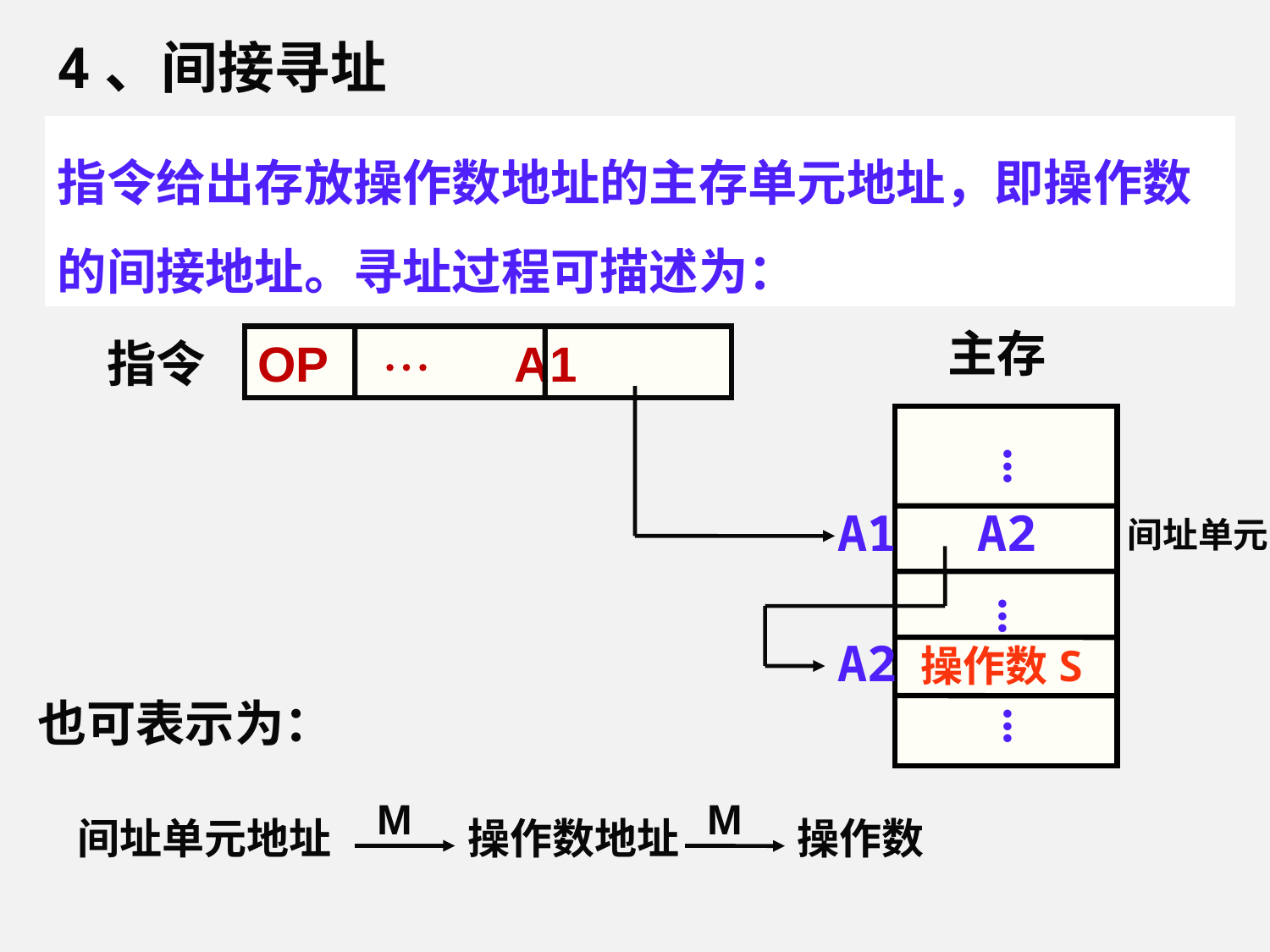

4、间接寻址
指令给出存放操作数地址的主存单元地址，即操作数的间接地址。寻址过程可描述为：
主存
指令
OP    …      A1

...
A1
A2

间址单元

...

A2
 操作数S

也可表示为：

...
M
M
间址单元地址
操作数地址
操作数

70